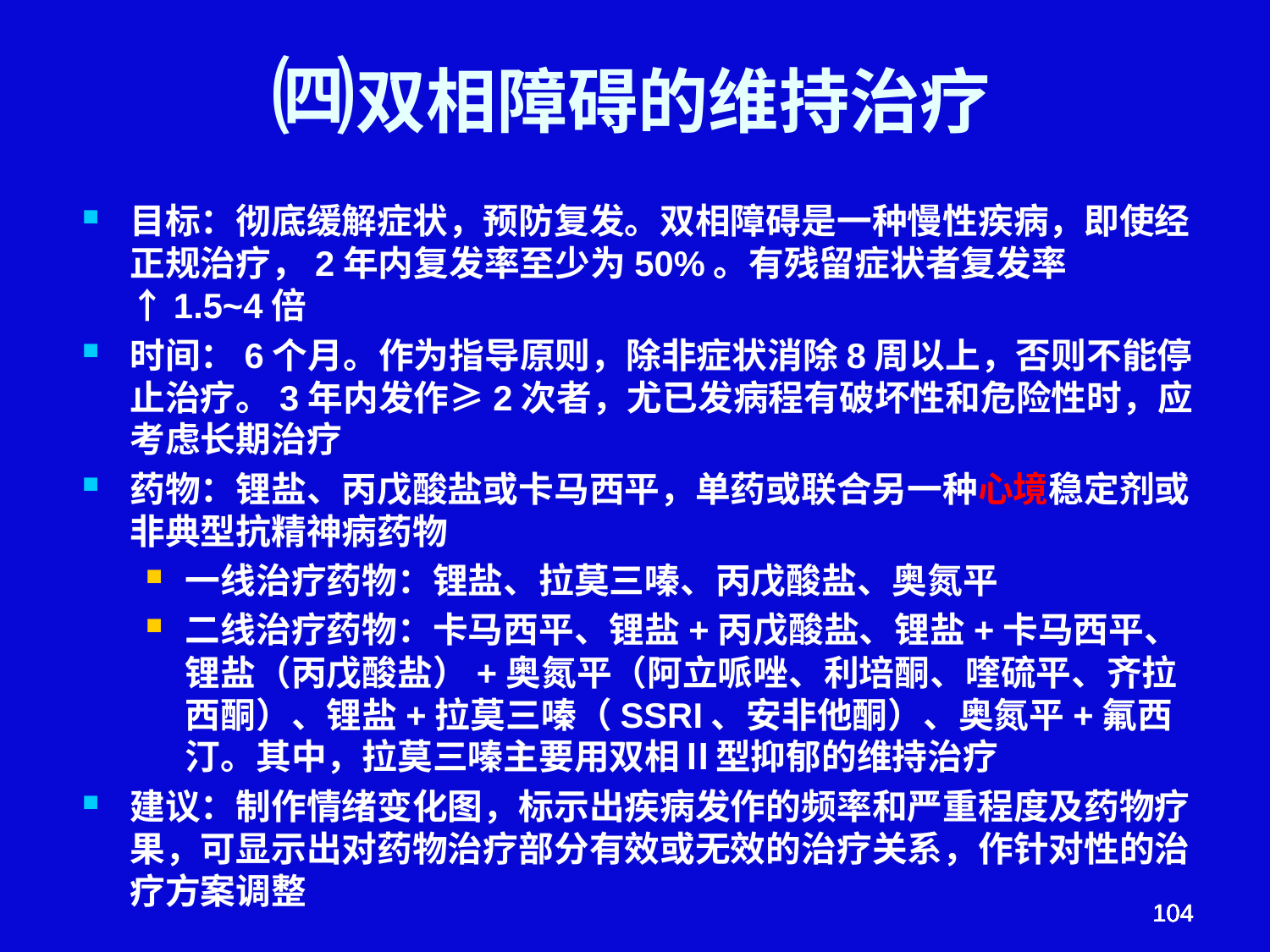

# ㈣双相障碍的维持治疗
目标：彻底缓解症状，预防复发。双相障碍是一种慢性疾病，即使经正规治疗，2年内复发率至少为50%。有残留症状者复发率↑1.5~4倍
时间：6个月。作为指导原则，除非症状消除8周以上，否则不能停止治疗。3年内发作≥2次者，尤已发病程有破坏性和危险性时，应考虑长期治疗
药物：锂盐、丙戊酸盐或卡马西平，单药或联合另一种心境稳定剂或非典型抗精神病药物
一线治疗药物：锂盐、拉莫三嗪、丙戊酸盐、奥氮平
二线治疗药物：卡马西平、锂盐+丙戊酸盐、锂盐+卡马西平、锂盐（丙戊酸盐）+奥氮平（阿立哌唑、利培酮、喹硫平、齐拉西酮）、锂盐+拉莫三嗪（SSRI、安非他酮）、奥氮平+氟西汀。其中，拉莫三嗪主要用双相Ⅱ型抑郁的维持治疗
建议：制作情绪变化图，标示出疾病发作的频率和严重程度及药物疗果，可显示出对药物治疗部分有效或无效的治疗关系，作针对性的治疗方案调整
104
104
104
104
104
104